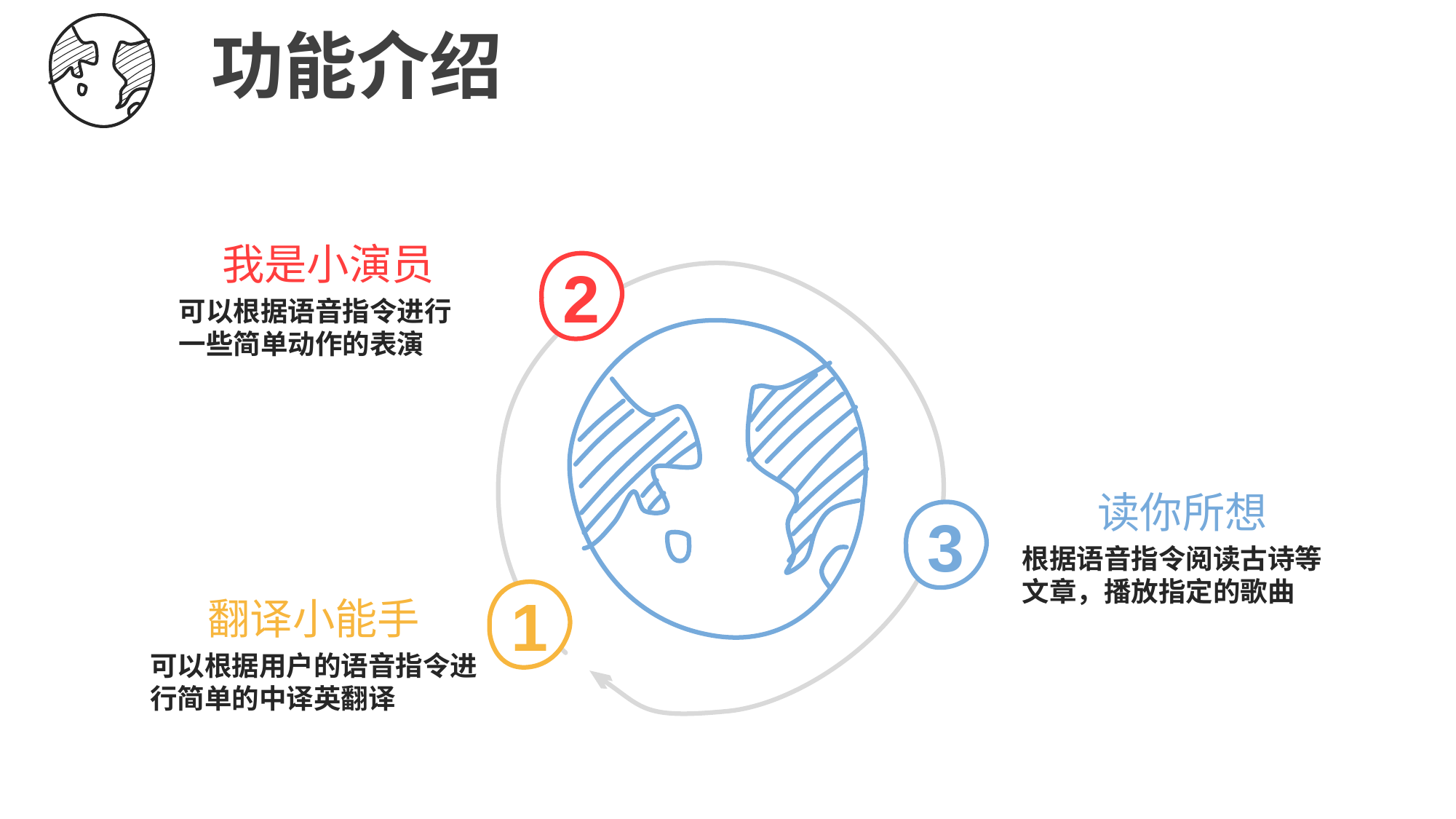

功能介绍

我是小演员
可以根据语音指令进行一些简单动作的表演
2

读你所想
根据语音指令阅读古诗等文章，播放指定的歌曲
3
1
翻译小能手
可以根据用户的语音指令进行简单的中译英翻译